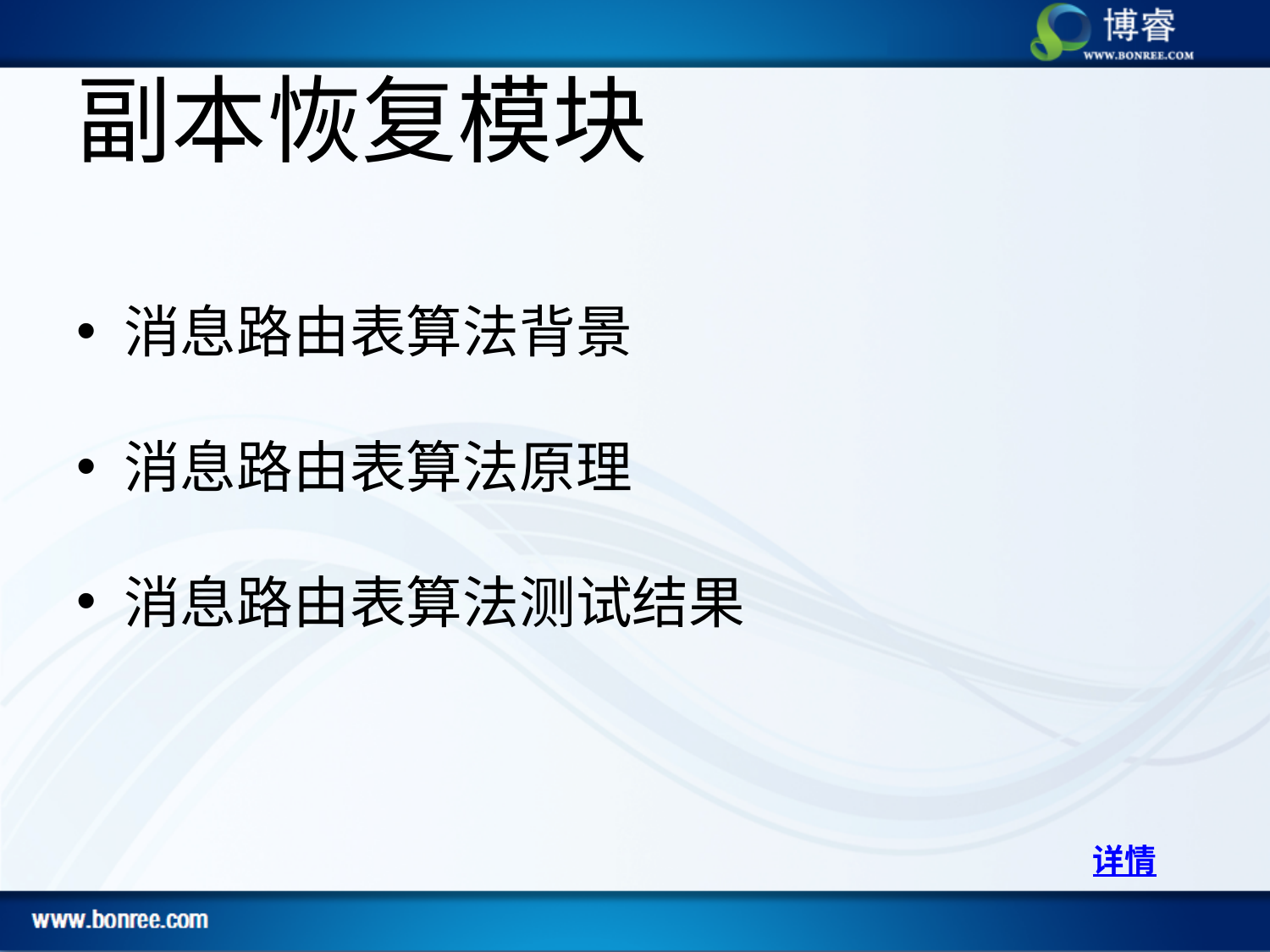

# 副本恢复模块
消息路由表算法背景
消息路由表算法原理
消息路由表算法测试结果

详情